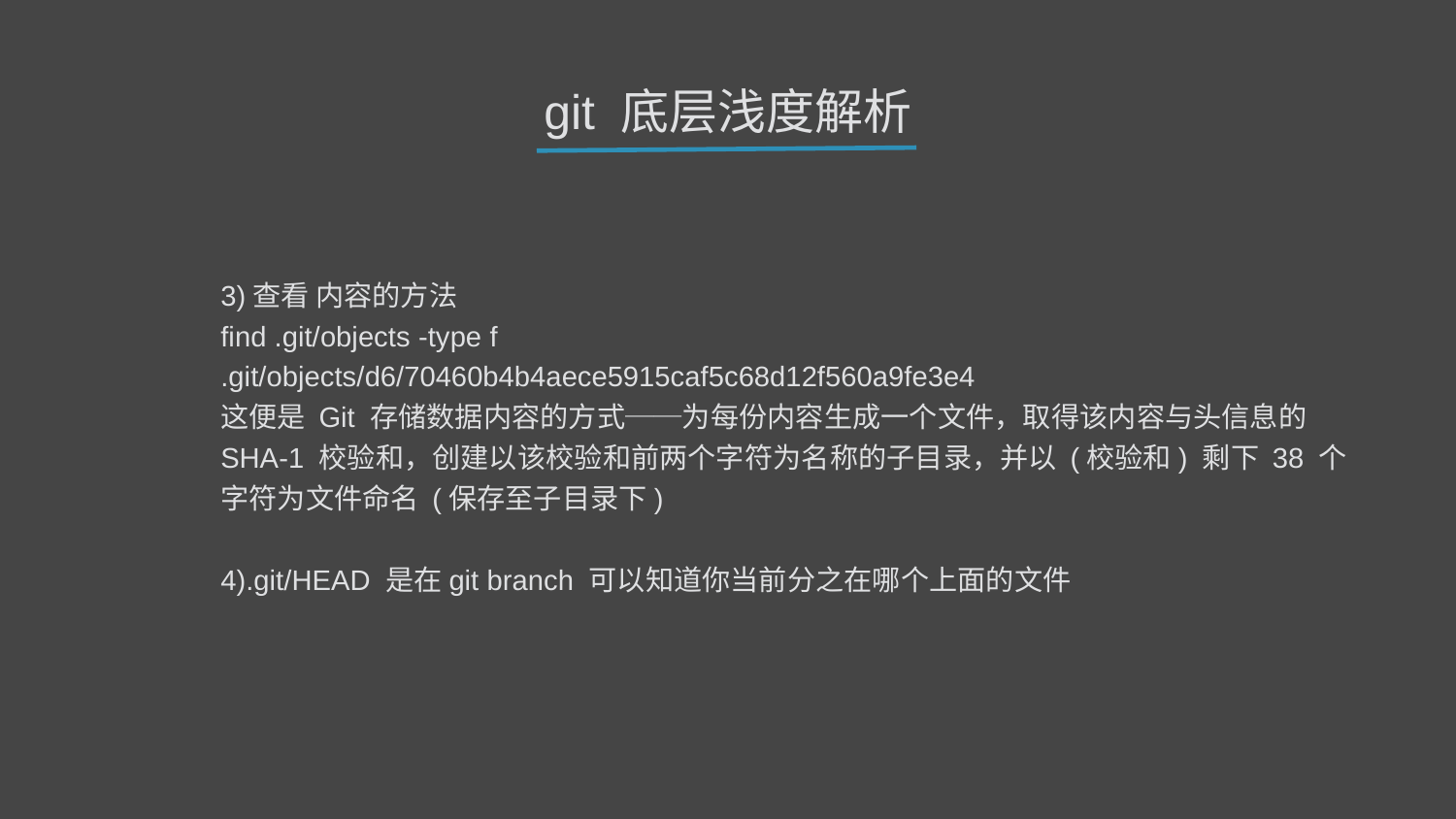

git 底层浅度解析

3)查看 内容的方法
find .git/objects -type f
.git/objects/d6/70460b4b4aece5915caf5c68d12f560a9fe3e4
这便是 Git 存储数据内容的方式──为每份内容生成一个文件，取得该内容与头信息的 SHA-1 校验和，创建以该校验和前两个字符为名称的子目录，并以 (校验和) 剩下 38 个字符为文件命名 (保存至子目录下)

4).git/HEAD 是在git branch 可以知道你当前分之在哪个上面的文件